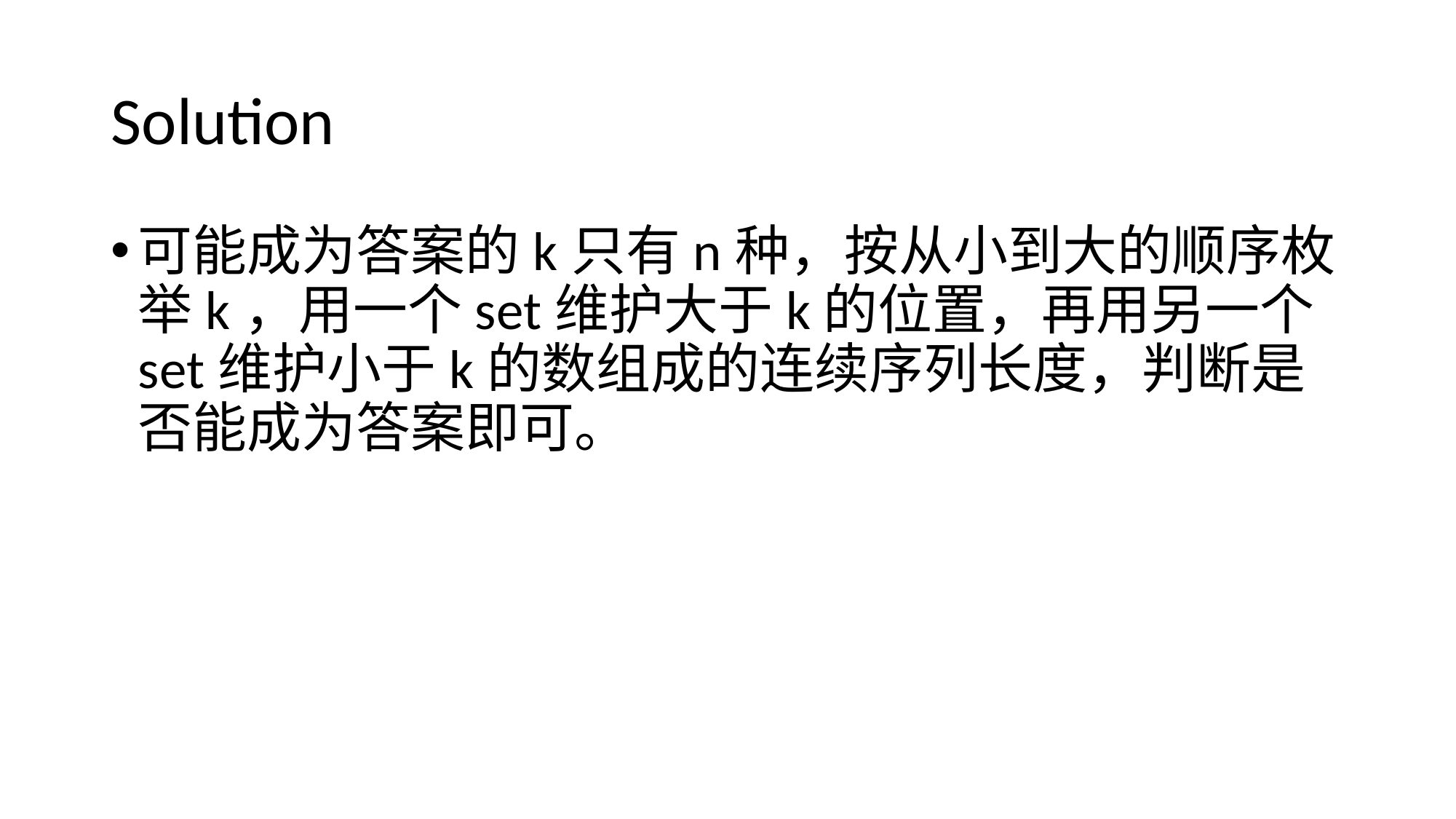

# Solution
可能成为答案的k只有n种，按从小到大的顺序枚举k，用一个set维护大于k的位置，再用另一个set维护小于k的数组成的连续序列长度，判断是否能成为答案即可。